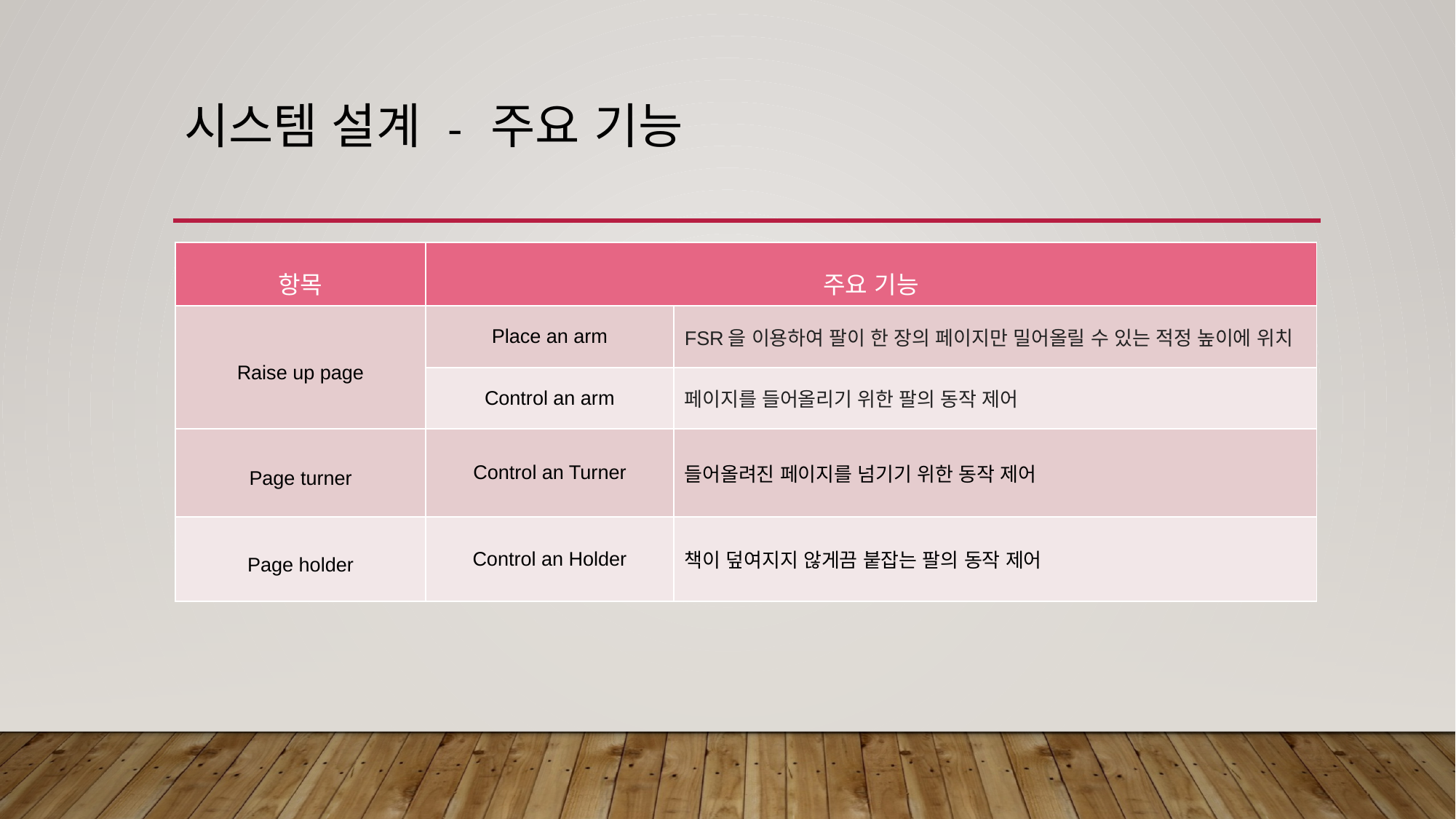

# 시스템 설계 - 주요 기능

| 항목 | 주요 기능 |  |
| --- | --- | --- |
| Raise up page | Place an arm | FSR을 이용하여 팔이 한 장의 페이지만 밀어올릴 수 있는 적정 높이에 위치 |
|  | Control an arm | 페이지를 들어올리기 위한 팔의 동작 제어 |
| Page turner | Control an Turner | 들어올려진 페이지를 넘기기 위한 동작 제어 |
| Page holder | Control an Holder | 책이 덮여지지 않게끔 붙잡는 팔의 동작 제어 |